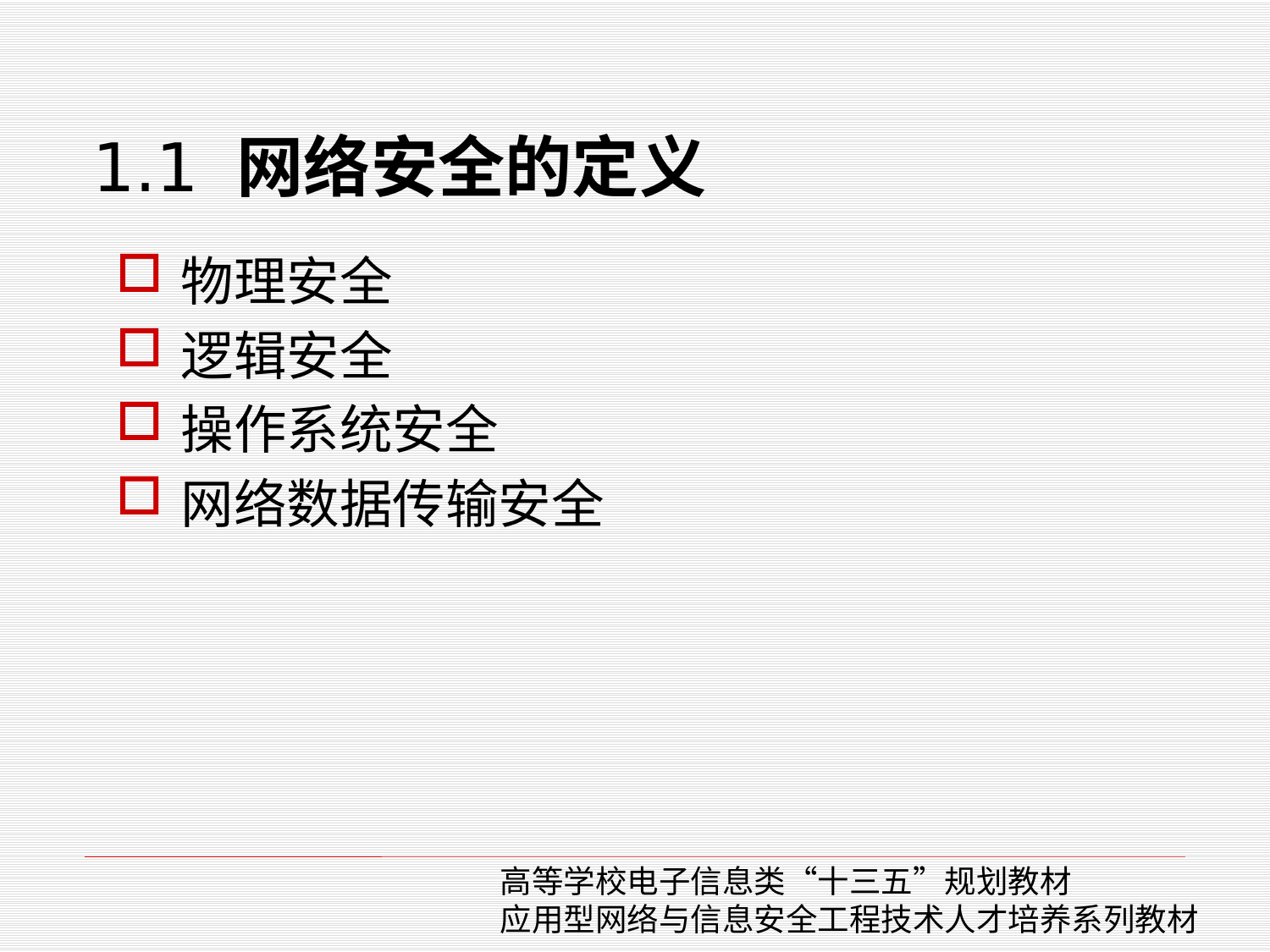

# 1.1 网络安全的定义
物理安全
逻辑安全
操作系统安全
网络数据传输安全
高等学校电子信息类“十三五”规划教材
应用型网络与信息安全工程技术人才培养系列教材